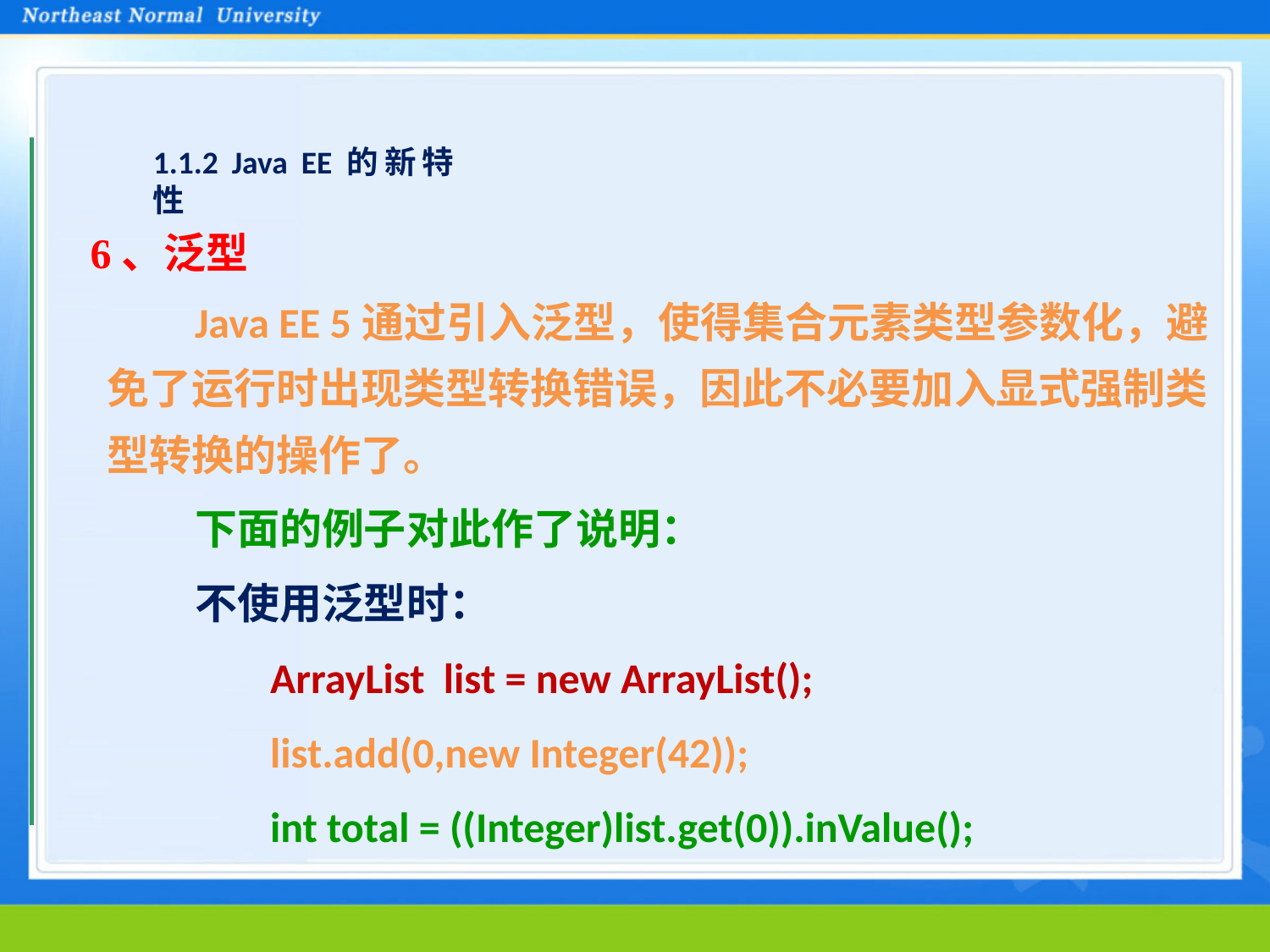

#
1.1.2 Java EE的新特性
6、泛型
Java EE 5通过引入泛型，使得集合元素类型参数化，避免了运行时出现类型转换错误，因此不必要加入显式强制类型转换的操作了。
下面的例子对此作了说明：
不使用泛型时：
ArrayList  list = new ArrayList();
list.add(0,new Integer(42));
int total = ((Integer)list.get(0)).inValue();